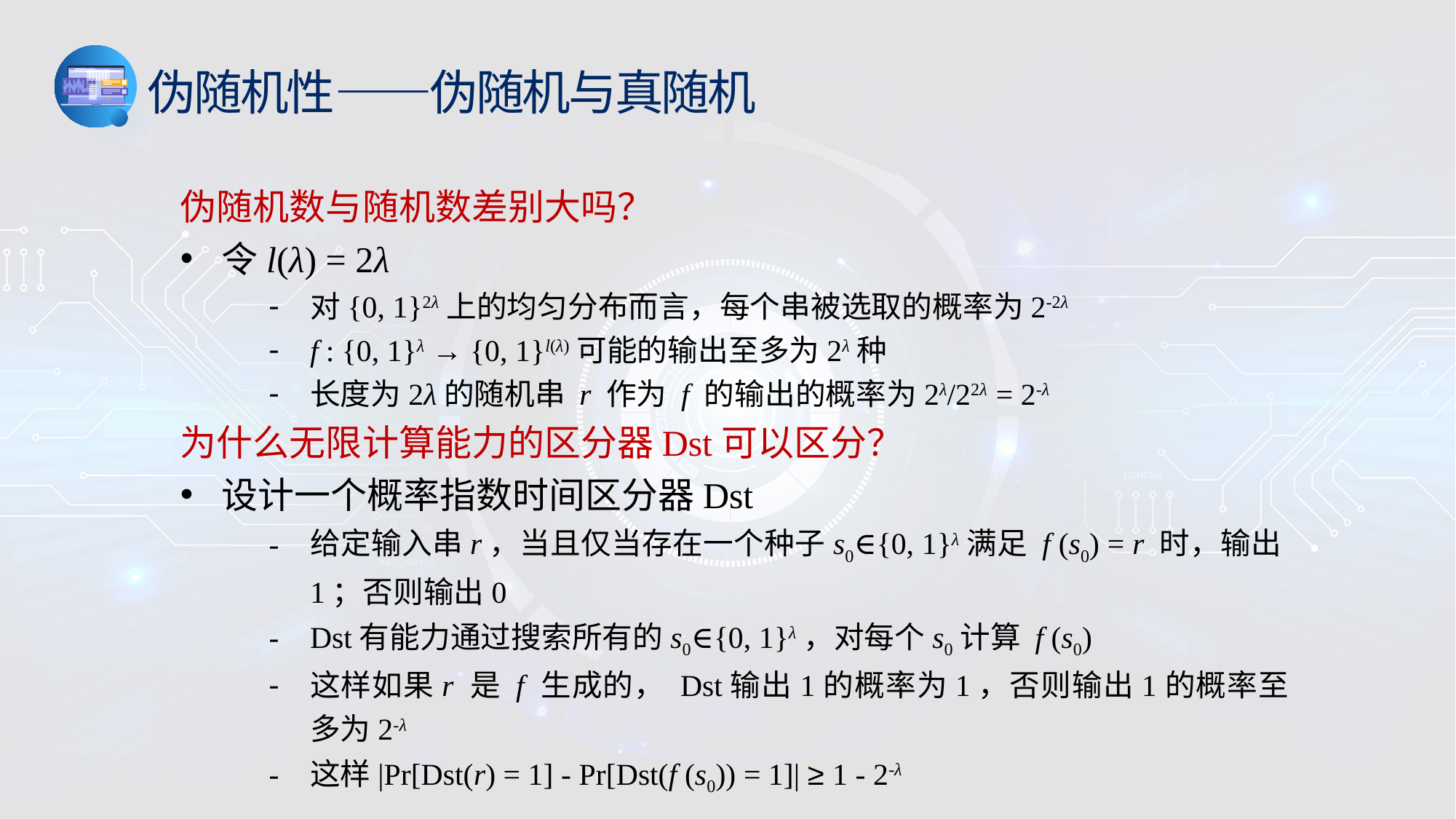

伪随机性——伪随机与真随机

伪随机数与随机数差别大吗？
令l(λ) = 2λ
对{0, 1}2λ上的均匀分布而言，每个串被选取的概率为2-2λ
f : {0, 1}λ → {0, 1}l(λ)可能的输出至多为2λ种
长度为2λ的随机串 r 作为 f 的输出的概率为2λ/22λ  = 2-λ
为什么无限计算能力的区分器Dst可以区分？
设计一个概率指数时间区分器Dst
给定输入串r，当且仅当存在一个种子s0∈{0, 1}λ满足 f (s0) = r 时，输出1；否则输出0
Dst有能力通过搜索所有的s0∈{0, 1}λ，对每个s0计算 f (s0)
这样如果r 是 f 生成的， Dst输出1的概率为1，否则输出1的概率至多为2-λ
这样|Pr[Dst(r) = 1] - Pr[Dst(f (s0)) = 1]| ≥ 1 - 2-λ